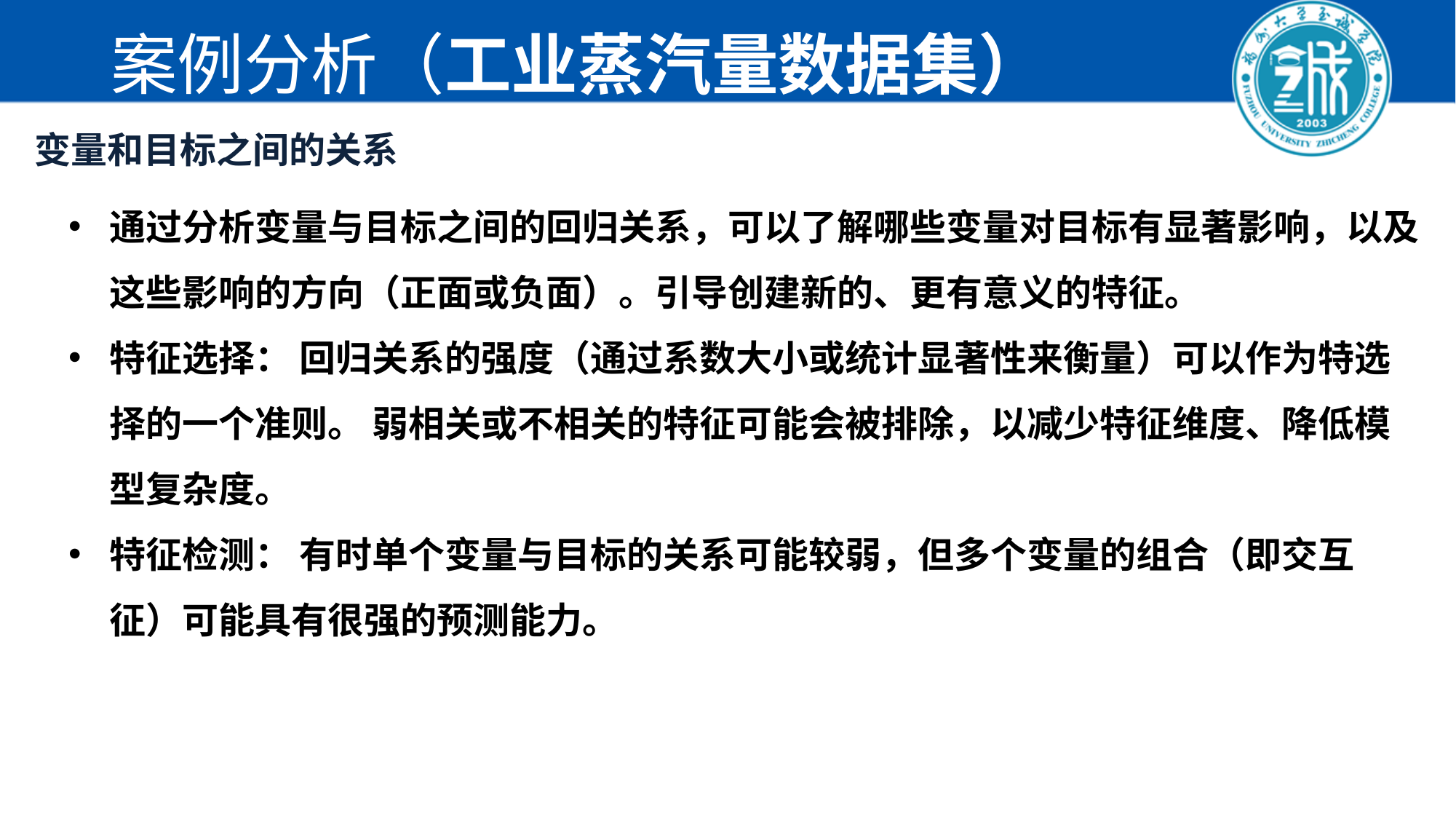

# 案例分析（工业蒸汽量数据集）
变量和目标之间的关系
通过分析变量与目标之间的回归关系，可以了解哪些变量对目标有显著影响，以及这些影响的方向（正面或负面）。引导创建新的、更有意义的特征。
特征选择： 回归关系的强度（通过系数大小或统计显著性来衡量）可以作为特选择的一个准则。 弱相关或不相关的特征可能会被排除，以减少特征维度、降低模型复杂度。
特征检测： 有时单个变量与目标的关系可能较弱，但多个变量的组合（即交互征）可能具有很强的预测能力。